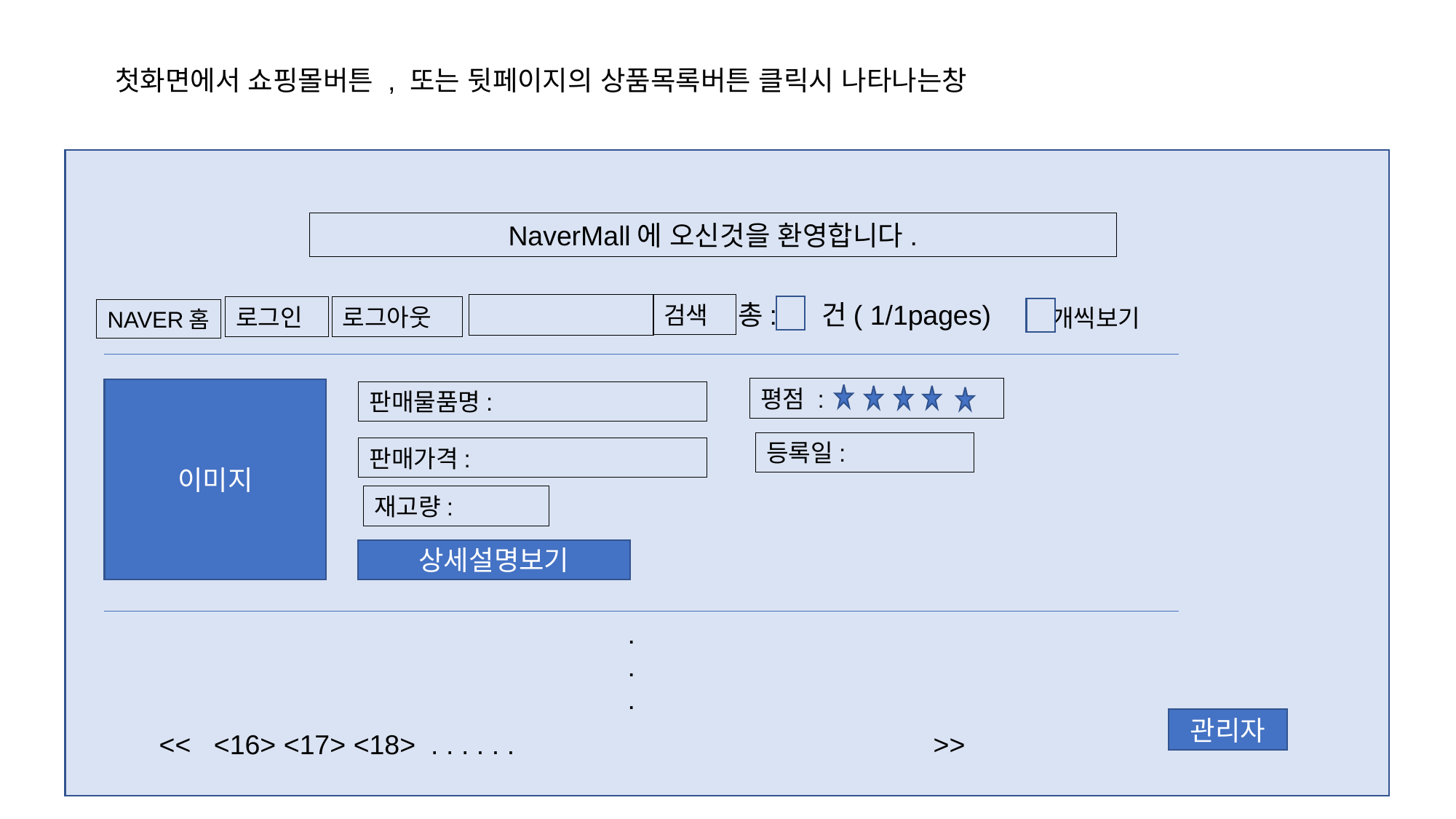

첫화면에서 쇼핑몰버튼 , 또는 뒷페이지의 상품목록버튼 클릭시 나타나는창

NaverMall에 오신것을 환영합니다.
총:     건( 1/1pages)

검색
     개씩보기

로그인
로그아웃

NAVER홈
평점 :
이미지
판매물품명:

등록일:
판매가격:
재고량:
상세설명보기
.
.
.
관리자
<<   <16> <17> <18>  . . . . . .                                                       >>
5